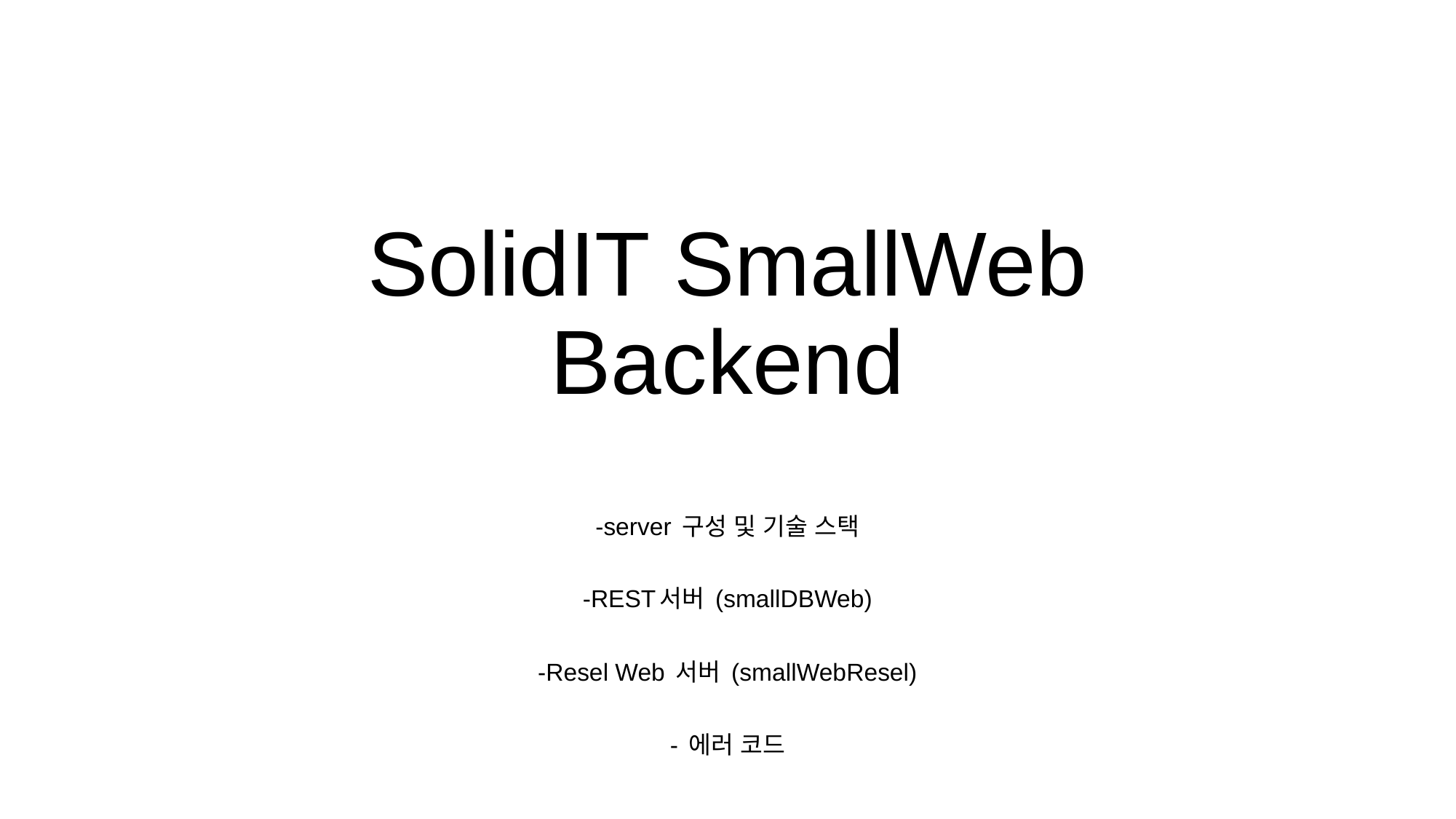

# SolidIT SmallWeb Backend
-server 구성 및 기술 스택

-REST서버 (smallDBWeb)

-Resel Web 서버 (smallWebResel)

- 에러 코드